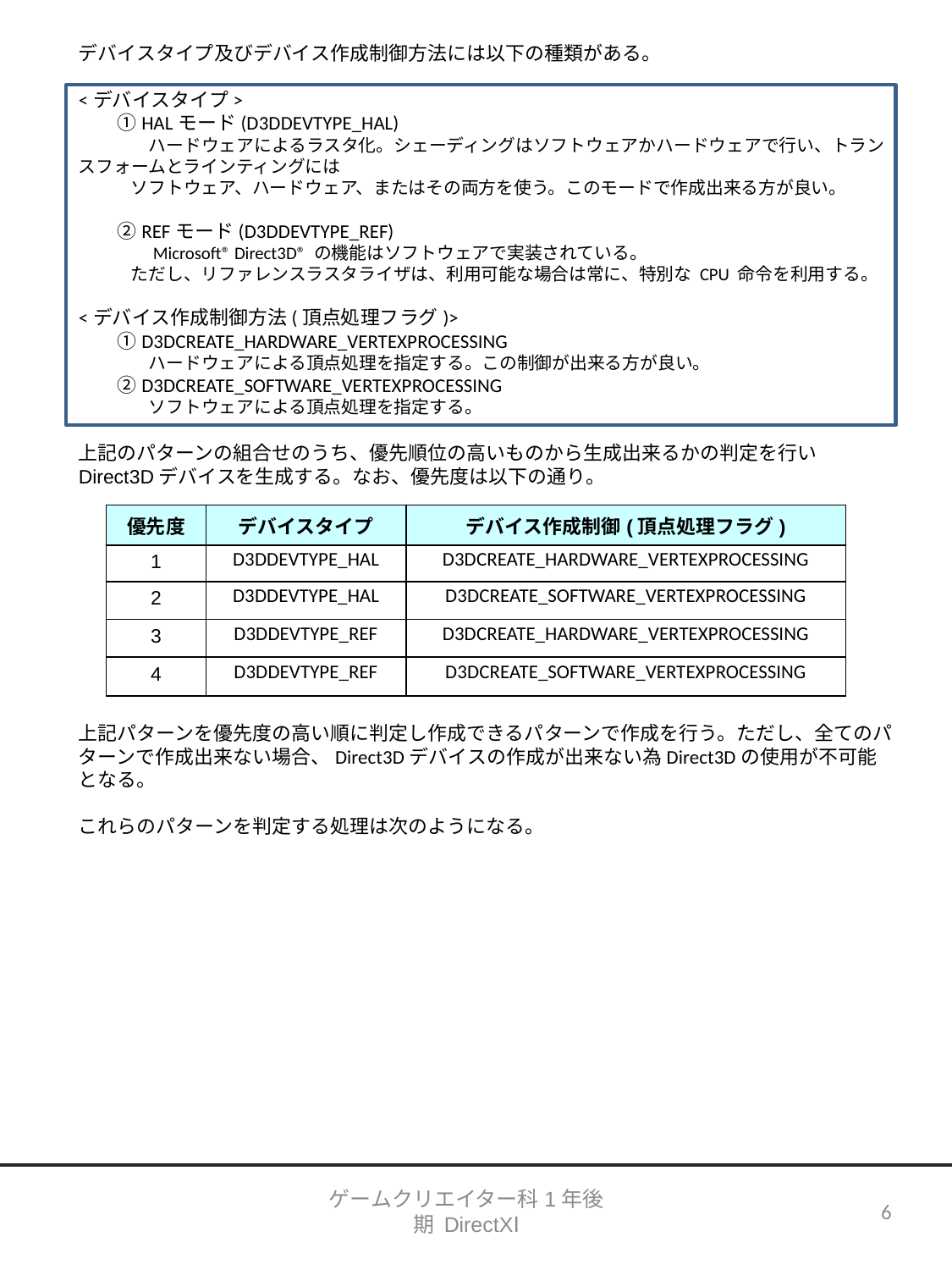

デバイスタイプ及びデバイス作成制御方法には以下の種類がある。

<デバイスタイプ>
　　①HALモード(D3DDEVTYPE_HAL)
　　　　ハードウェアによるラスタ化。シェーディングはソフトウェアかハードウェアで行い、トランスフォームとラインティングには
            ソフトウェア、ハードウェア、またはその両方を使う。このモードで作成出来る方が良い。

　　②REFモード(D3DDEVTYPE_REF)
　　　　Microsoft® Direct3D® の機能はソフトウェアで実装されている。
            ただし、リファレンスラスタライザは、利用可能な場合は常に、特別な CPU 命令を利用する。

<デバイス作成制御方法(頂点処理フラグ)>
　　①D3DCREATE_HARDWARE_VERTEXPROCESSING
　　　　ハードウェアによる頂点処理を指定する。この制御が出来る方が良い。
　　②D3DCREATE_SOFTWARE_VERTEXPROCESSING
　　　　ソフトウェアによる頂点処理を指定する。

上記のパターンの組合せのうち、優先順位の高いものから生成出来るかの判定を行いDirect3Dデバイスを生成する。なお、優先度は以下の通り。
| 優先度 | デバイスタイプ | デバイス作成制御(頂点処理フラグ) |
| --- | --- | --- |
| 1 | D3DDEVTYPE\_HAL | D3DCREATE\_HARDWARE\_VERTEXPROCESSING |
| 2 | D3DDEVTYPE\_HAL | D3DCREATE\_SOFTWARE\_VERTEXPROCESSING |
| 3 | D3DDEVTYPE\_REF | D3DCREATE\_HARDWARE\_VERTEXPROCESSING |
| 4 | D3DDEVTYPE\_REF | D3DCREATE\_SOFTWARE\_VERTEXPROCESSING |
上記パターンを優先度の高い順に判定し作成できるパターンで作成を行う。ただし、全てのパターンで作成出来ない場合、Direct3Dデバイスの作成が出来ない為Direct3Dの使用が不可能となる。

これらのパターンを判定する処理は次のようになる。
ゲームクリエイター科1年後期 DirectXⅠ
6